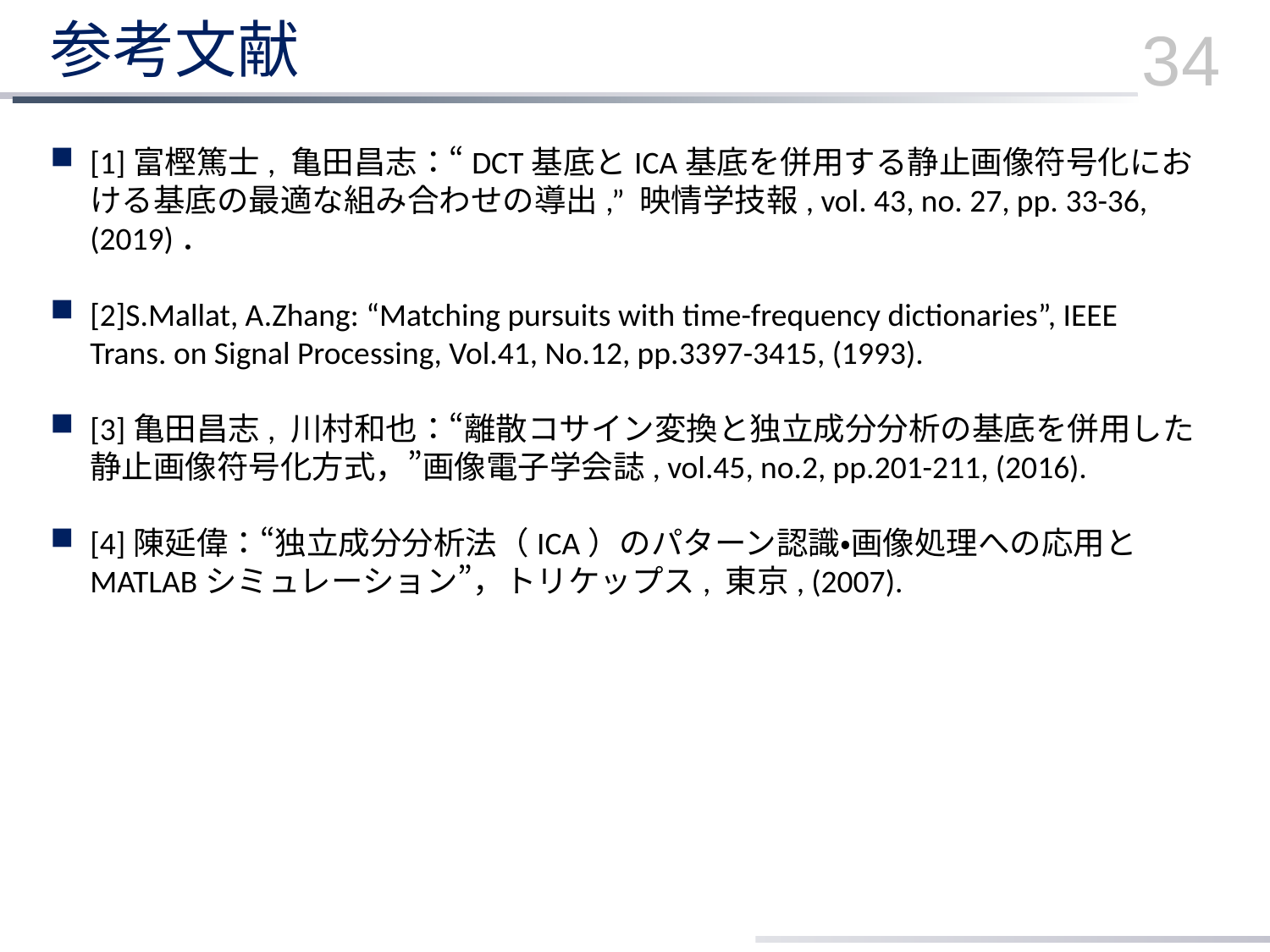

# 参考文献
34
[1]富樫篤士, 亀田昌志：“DCT基底とICA基底を併用する静止画像符号化における基底の最適な組み合わせの導出,” 映情学技報, vol. 43, no. 27, pp. 33-36, (2019)．

[2]S.Mallat, A.Zhang: “Matching pursuits with time-frequency dictionaries”, IEEE Trans. on Signal Processing, Vol.41, No.12, pp.3397-3415, (1993).

[3]亀田昌志, 川村和也：“離散コサイン変換と独立成分分析の基底を併用した静止画像符号化方式，”画像電子学会誌, vol.45, no.2, pp.201-211, (2016).

[4]陳延偉：“独立成分分析法（ICA）のパターン認識・画像処理への応用とMATLABシミュレーション”，トリケップス, 東京, (2007).